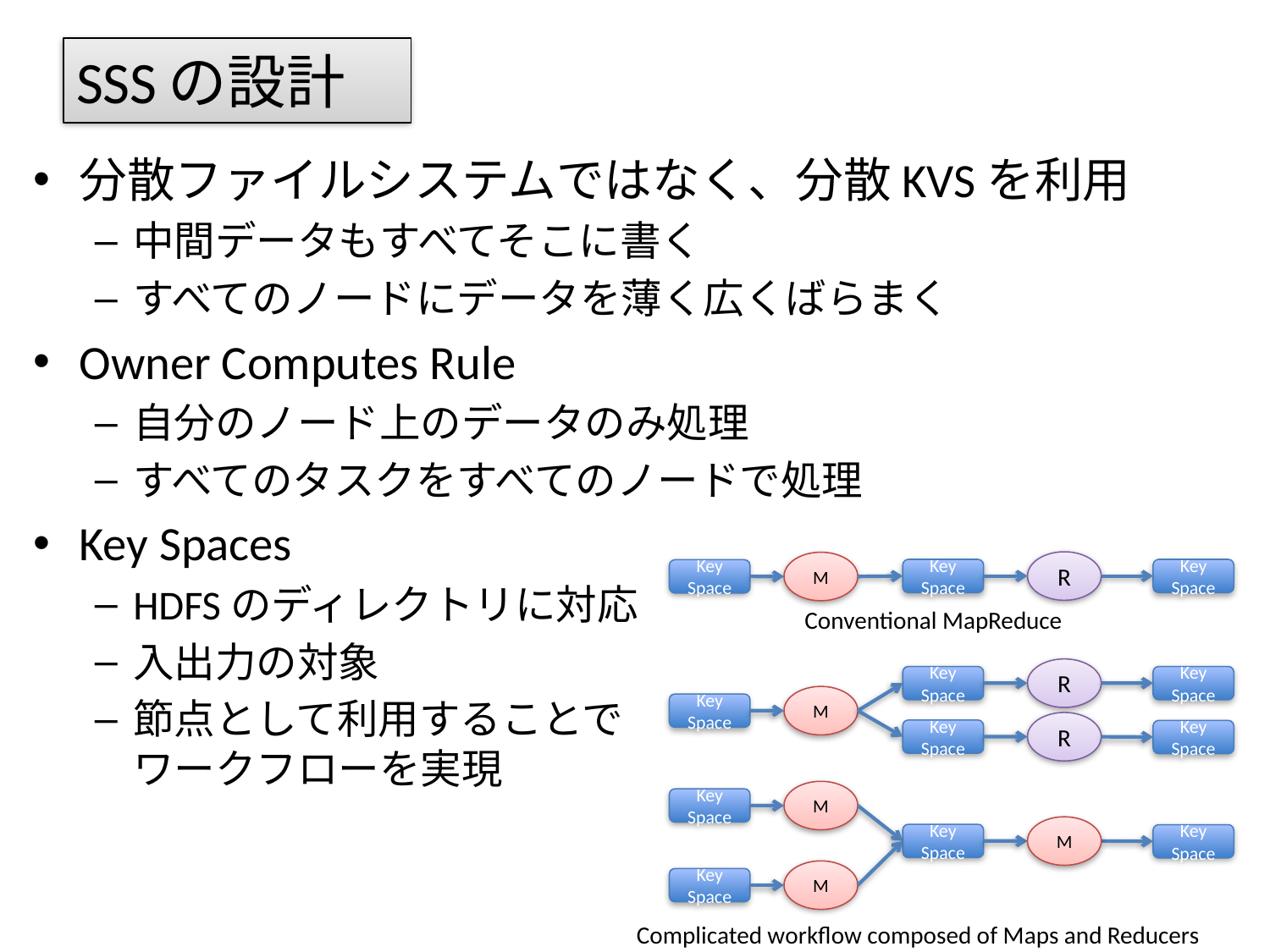

# SSSの設計
分散ファイルシステムではなく、分散KVSを利用
中間データもすべてそこに書く
すべてのノードにデータを薄く広くばらまく
Owner Computes Rule
自分のノード上のデータのみ処理
すべてのタスクをすべてのノードで処理
Key Spaces
HDFSのディレクトリに対応
入出力の対象
節点として利用することで
ワークフローを実現
R
M
Key Space
Key Space
Key Space
Conventional MapReduce
R
Key Space
Key Space
M
Key Space
R
Key Space
Key Space
M
Key Space
M
Key Space
Key Space
M
Key Space
Complicated workflow composed of Maps and Reducers